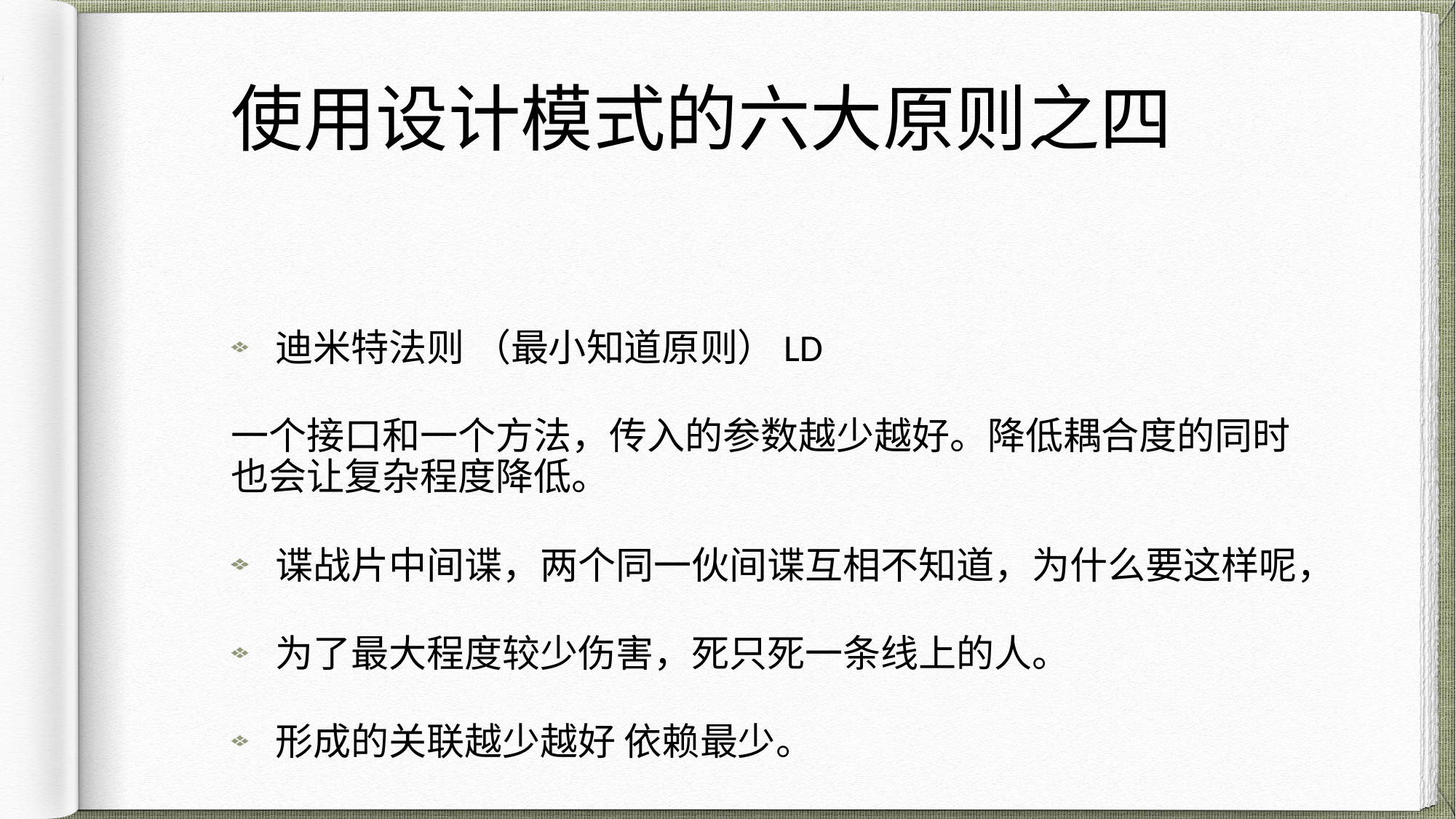

# 使用设计模式的六大原则之四

迪米特法则 （最小知道原则）LD
一个接口和一个方法，传入的参数越少越好。降低耦合度的同时也会让复杂程度降低。
谍战片中间谍，两个同一伙间谍互相不知道，为什么要这样呢，
为了最大程度较少伤害，死只死一条线上的人。
形成的关联越少越好 依赖最少。